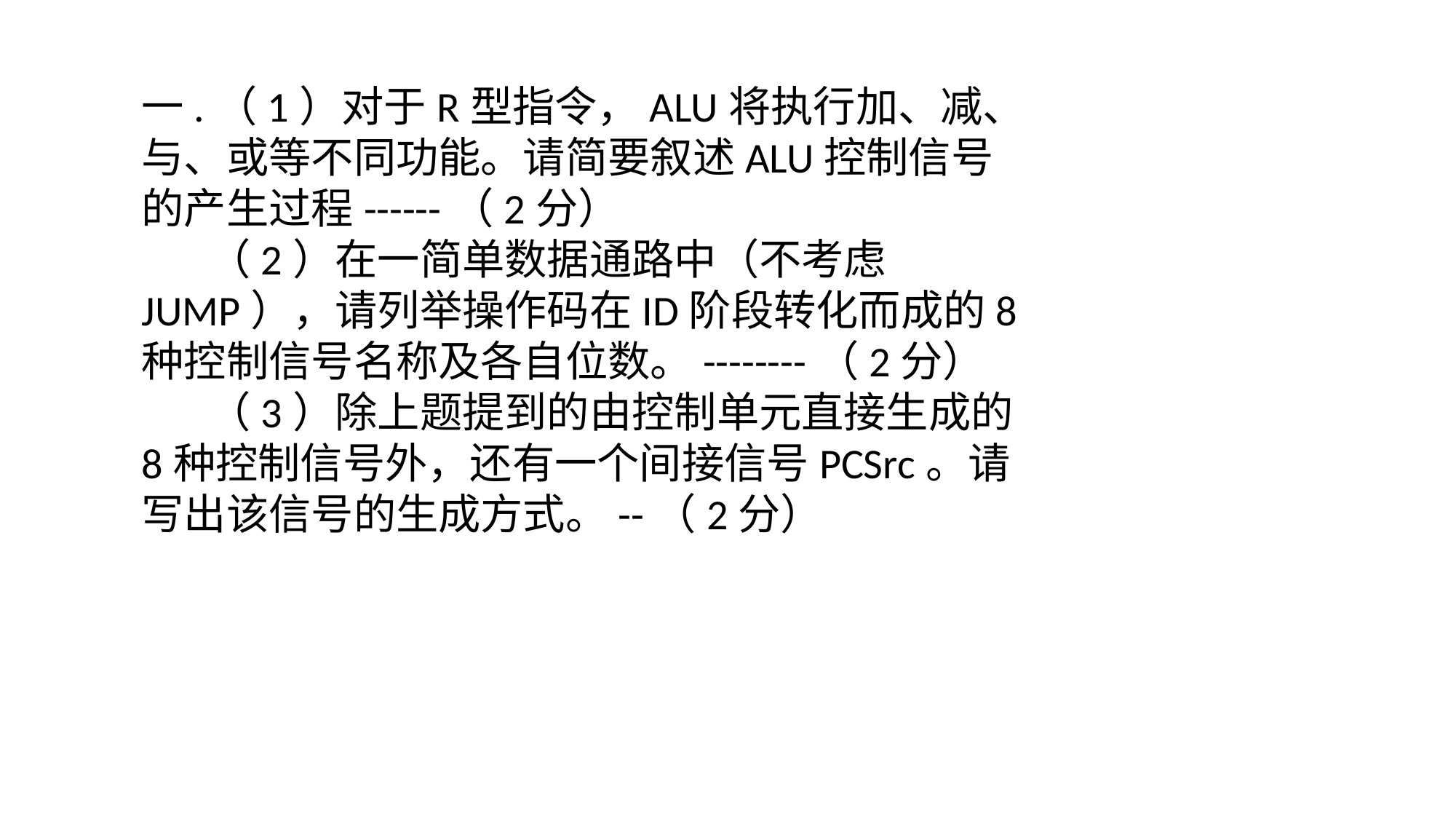

一.（1）对于R型指令，ALU将执行加、减、与、或等不同功能。请简要叙述ALU控制信号的产生过程------（2分）
      （2）在一简单数据通路中（不考虑JUMP），请列举操作码在ID阶段转化而成的8种控制信号名称及各自位数。--------（2分）
      （3）除上题提到的由控制单元直接生成的8种控制信号外，还有一个间接信号PCSrc。请写出该信号的生成方式。--（2分）